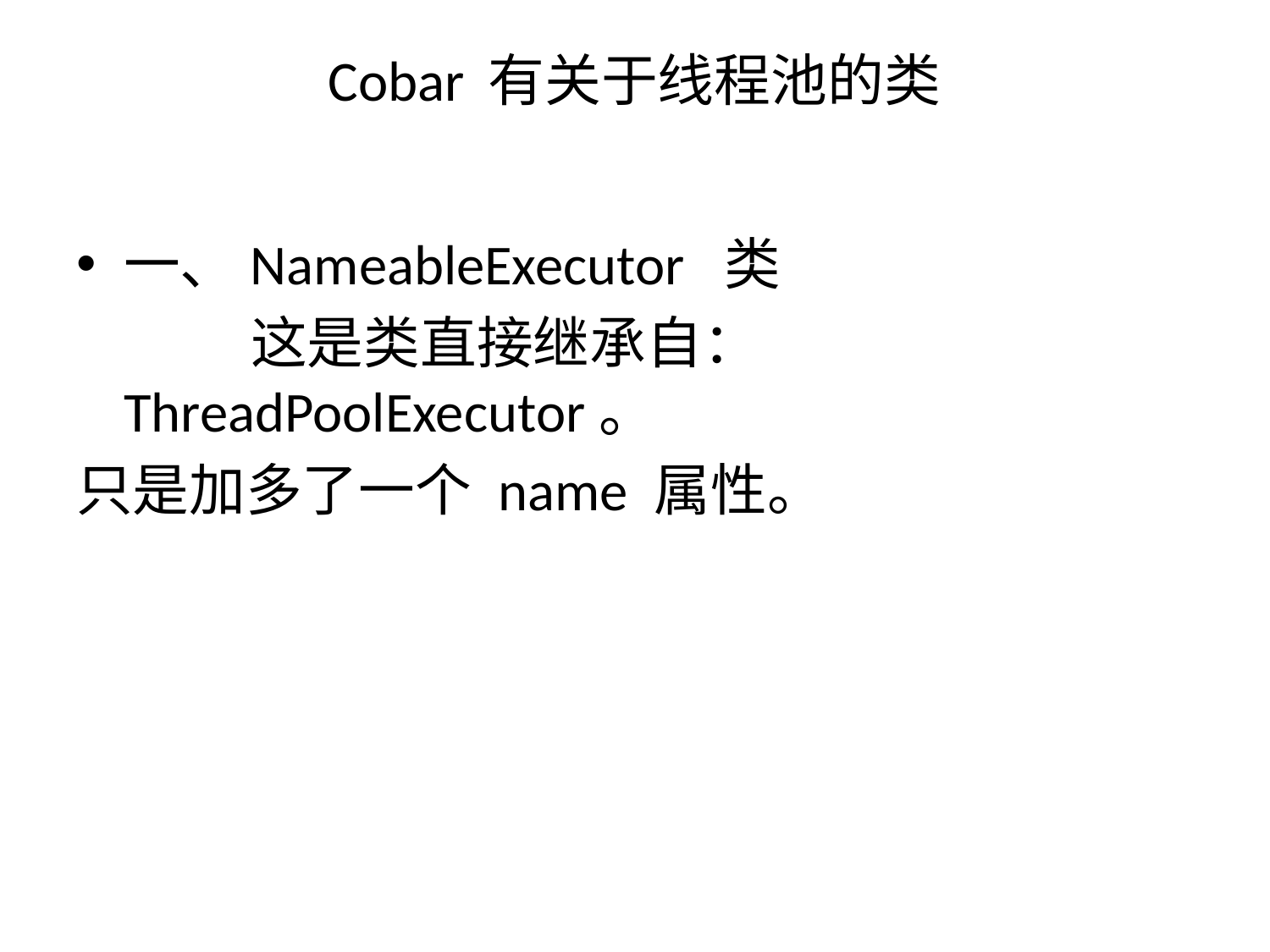

# Cobar 有关于线程池的类
一、NameableExecutor  类
  		这是类直接继承自： ThreadPoolExecutor。
只是加多了一个 name 属性。